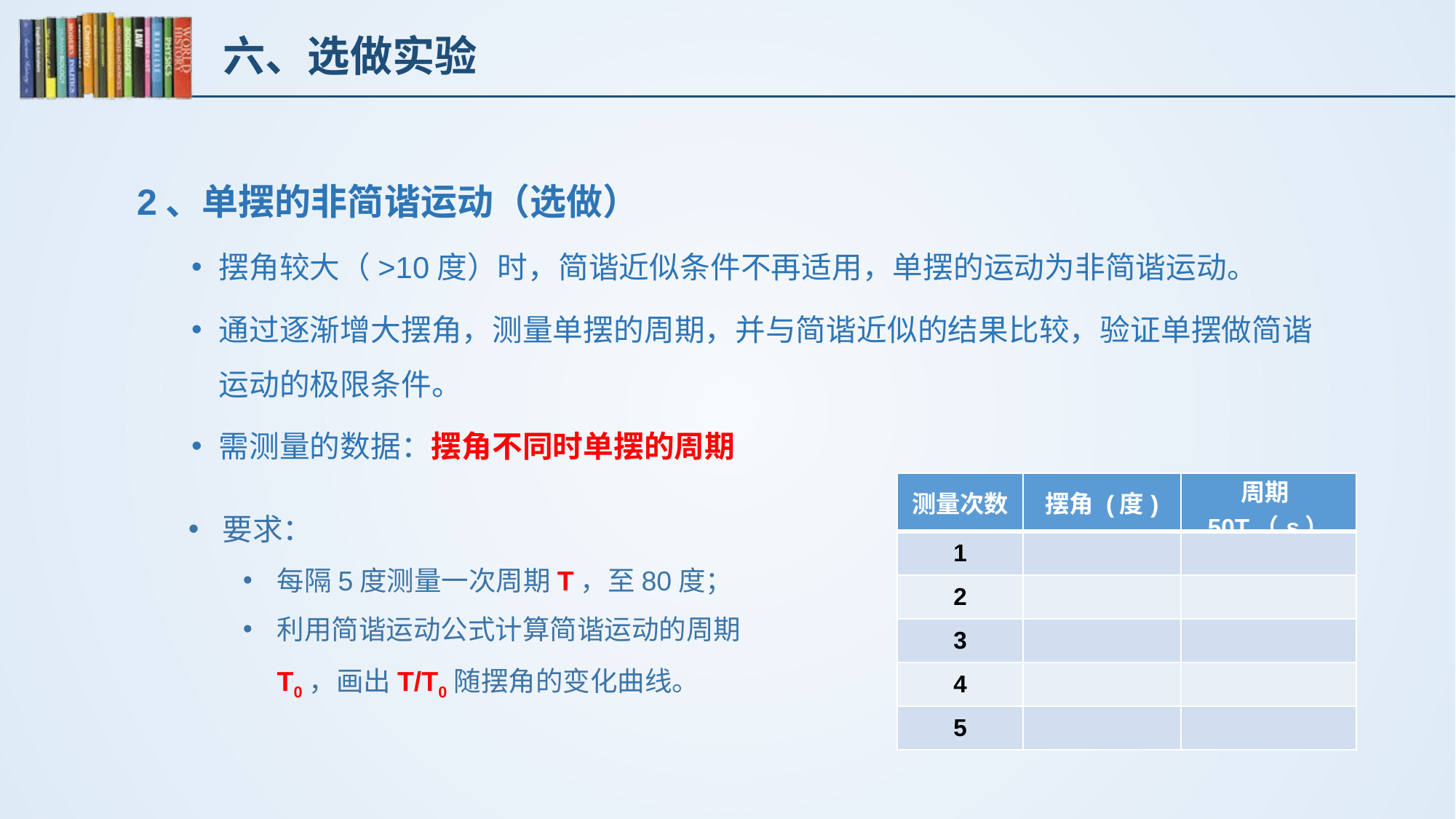

# 六、选做实验
2、单摆的非简谐运动（选做）
摆角较大（>10度）时，简谐近似条件不再适用，单摆的运动为非简谐运动。
通过逐渐增大摆角，测量单摆的周期，并与简谐近似的结果比较，验证单摆做简谐运动的极限条件。
需测量的数据：摆角不同时单摆的周期

| 测量次数 | 摆角 (度) | 周期50T（s） |
| --- | --- | --- |
| 1 |  |  |
| 2 |  |  |
| 3 |  |  |
| 4 |  |  |
| 5 |  |  |
要求：
每隔5度测量一次周期T，至80度；
利用简谐运动公式计算简谐运动的周期T0，画出T/T0随摆角的变化曲线。